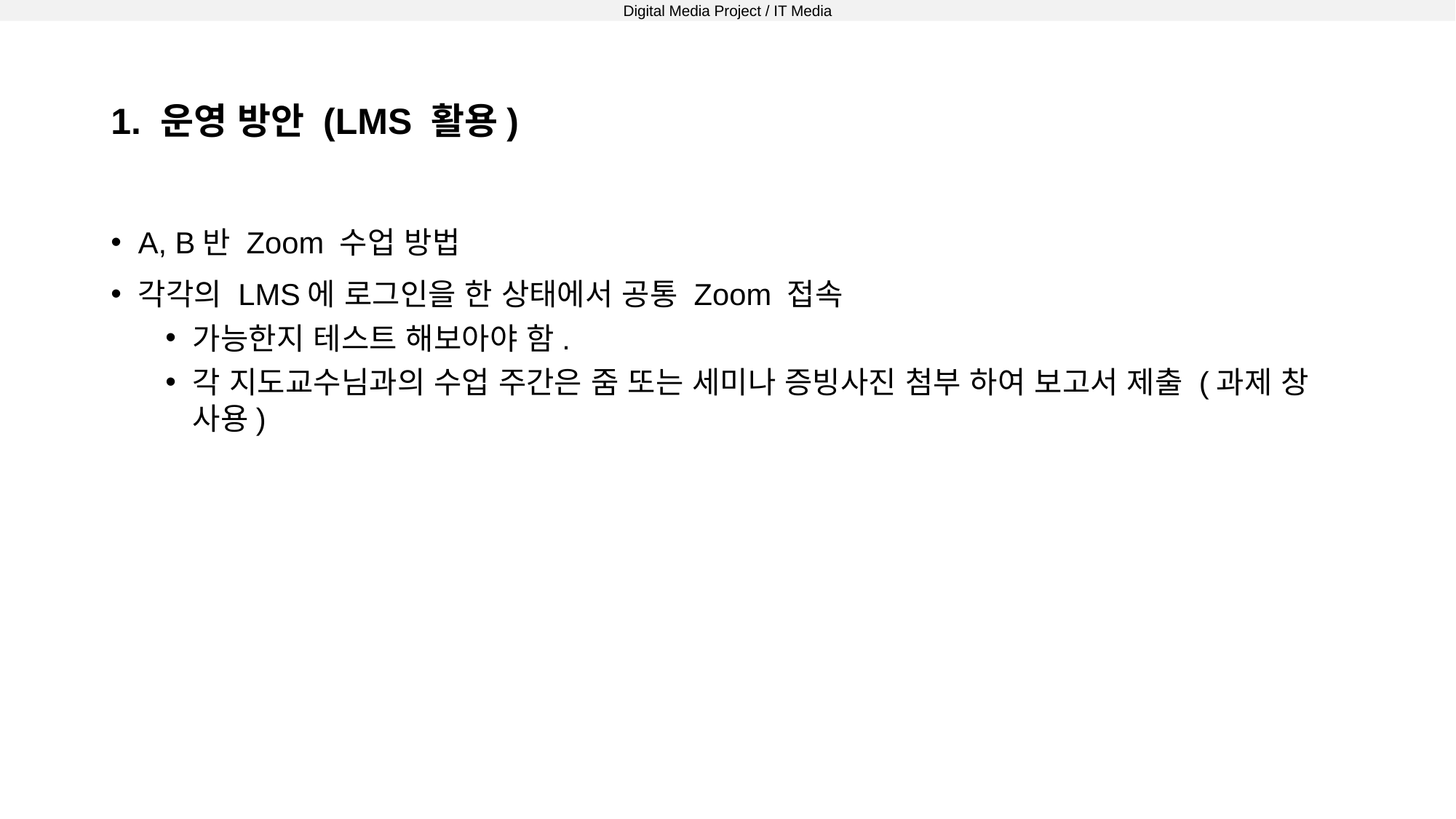

# 1. 운영 방안 (LMS 활용)
A, B반 Zoom 수업 방법
각각의 LMS에 로그인을 한 상태에서 공통 Zoom 접속
가능한지 테스트 해보아야 함.
각 지도교수님과의 수업 주간은 줌 또는 세미나 증빙사진 첨부 하여 보고서 제출 (과제 창 사용)